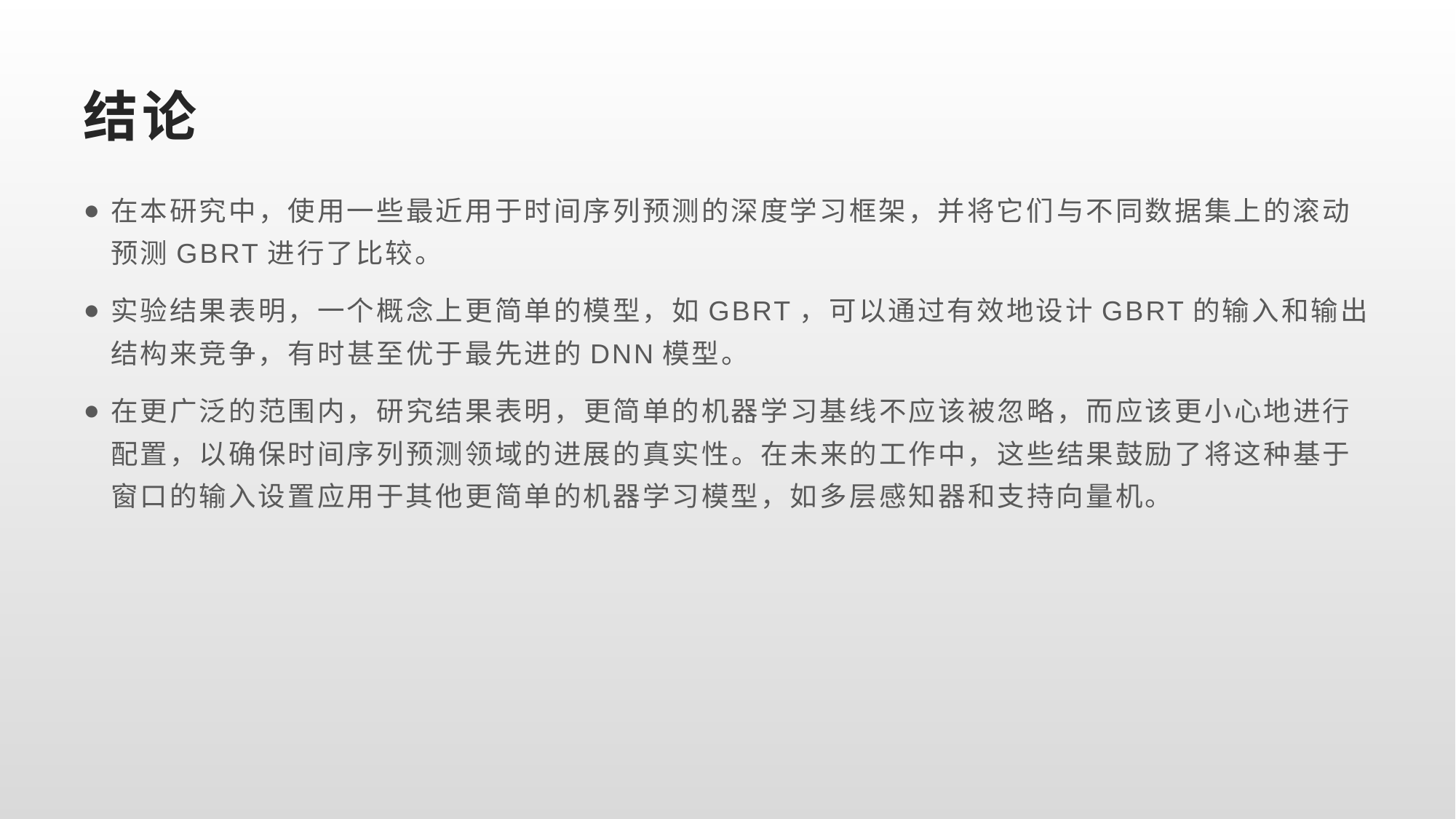

# 结论
在本研究中，使用一些最近用于时间序列预测的深度学习框架，并将它们与不同数据集上的滚动预测GBRT进行了比较。
实验结果表明，一个概念上更简单的模型，如GBRT，可以通过有效地设计GBRT的输入和输出结构来竞争，有时甚至优于最先进的DNN模型。
在更广泛的范围内，研究结果表明，更简单的机器学习基线不应该被忽略，而应该更小心地进行配置，以确保时间序列预测领域的进展的真实性。在未来的工作中，这些结果鼓励了将这种基于窗口的输入设置应用于其他更简单的机器学习模型，如多层感知器和支持向量机。